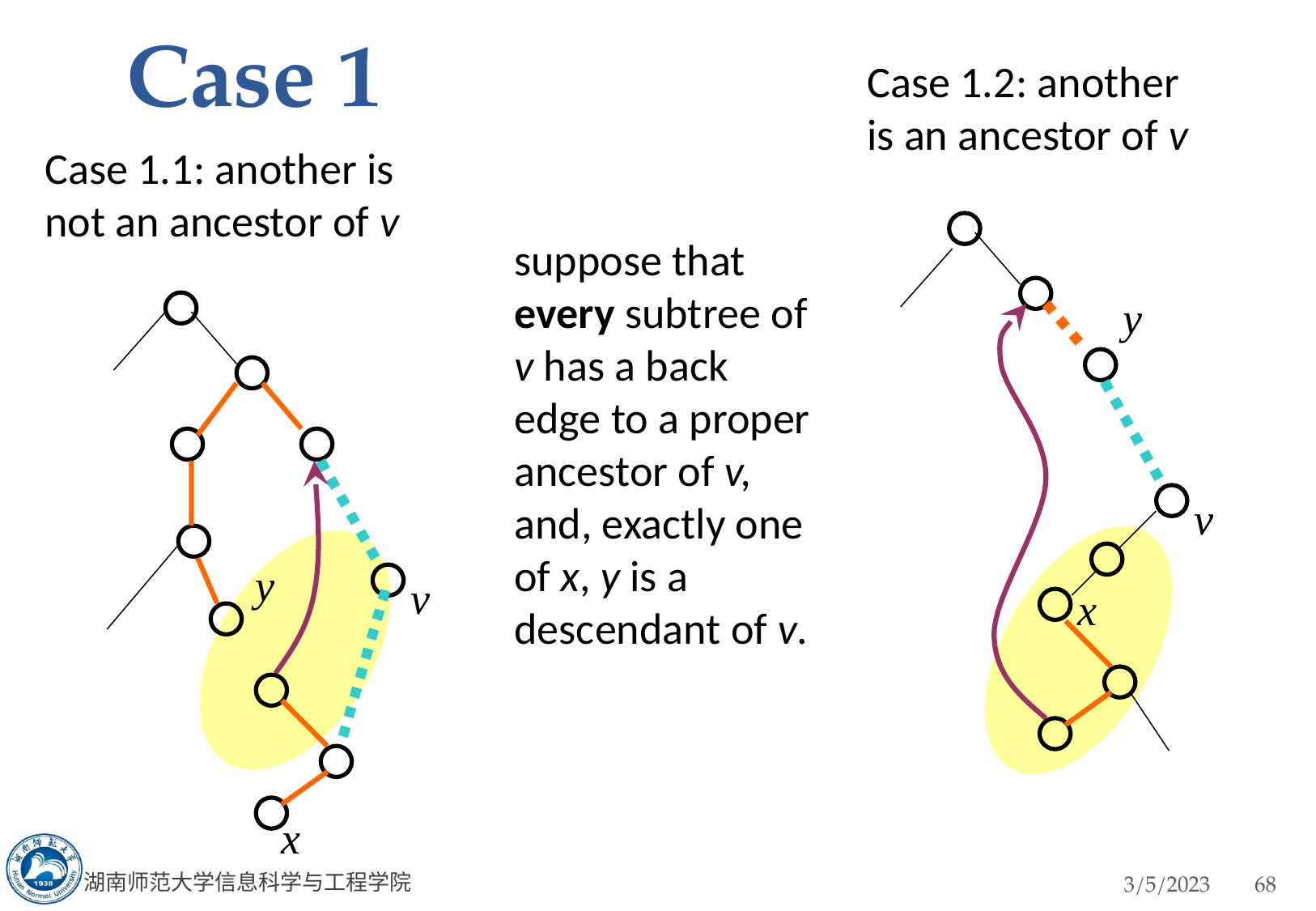

# Case 1
Case 1.2: another is an ancestor of v
Case 1.1: another is not an ancestor of v

suppose that every subtree of v has a back edge to a proper ancestor of v, and, exactly one of x, y is a descendant of v.

y

v

y

v

x

x
湖南师范大学信息科学与工程学院
3/5/2023
68